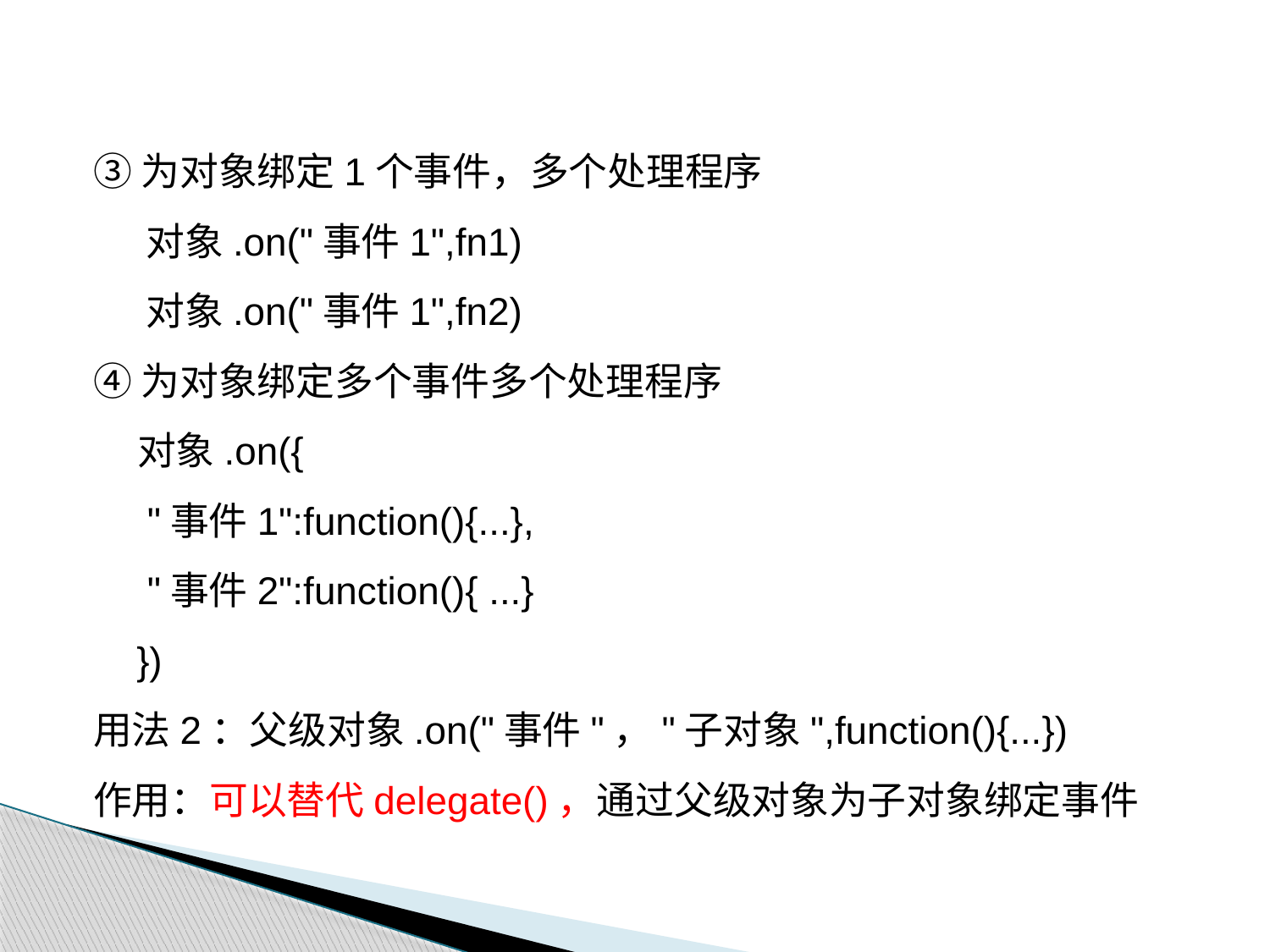

③为对象绑定1个事件，多个处理程序
     对象.on("事件1",fn1)
     对象.on("事件1",fn2)
④为对象绑定多个事件多个处理程序
    对象.on({
     "事件1":function(){...},
     "事件2":function(){ ...}
    })
用法2：父级对象.on("事件"，"子对象",function(){...})
作用：可以替代delegate()，通过父级对象为子对象绑定事件